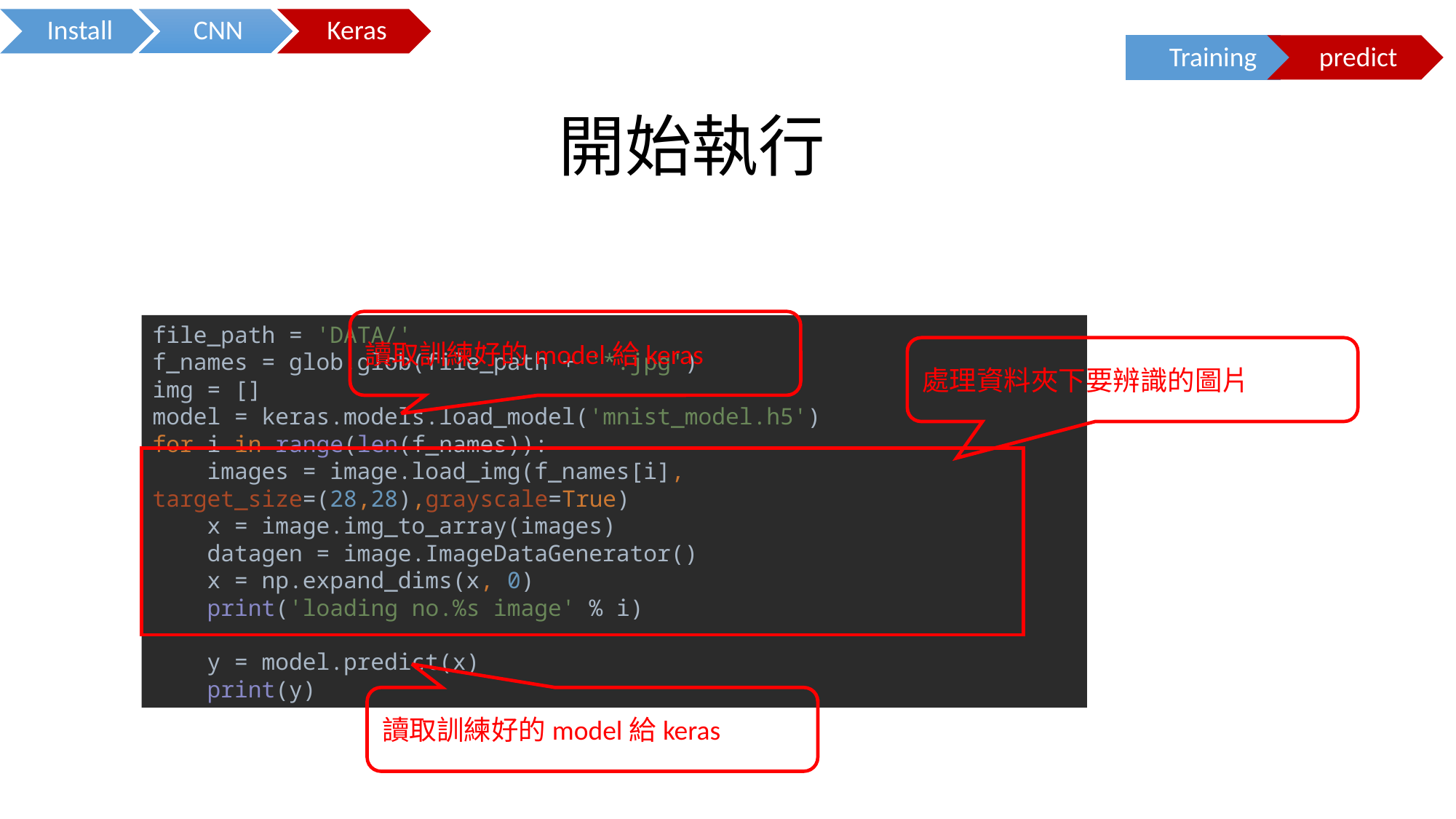

Install
CNN
Keras
Training
predict
開始執行
讀取訓練好的model給keras
file_path = 'DATA/'
f_names = glob.glob(file_path + '*.jpg')
img = []
model = keras.models.load_model('mnist_model.h5')
for i in range(len(f_names)):
    images = image.load_img(f_names[i], target_size=(28,28),grayscale=True)
    x = image.img_to_array(images)
    datagen = image.ImageDataGenerator()
    x = np.expand_dims(x, 0)
    print('loading no.%s image' % i)
    y = model.predict(x)
    print(y)
處理資料夾下要辨識的圖片

讀取訓練好的model給keras